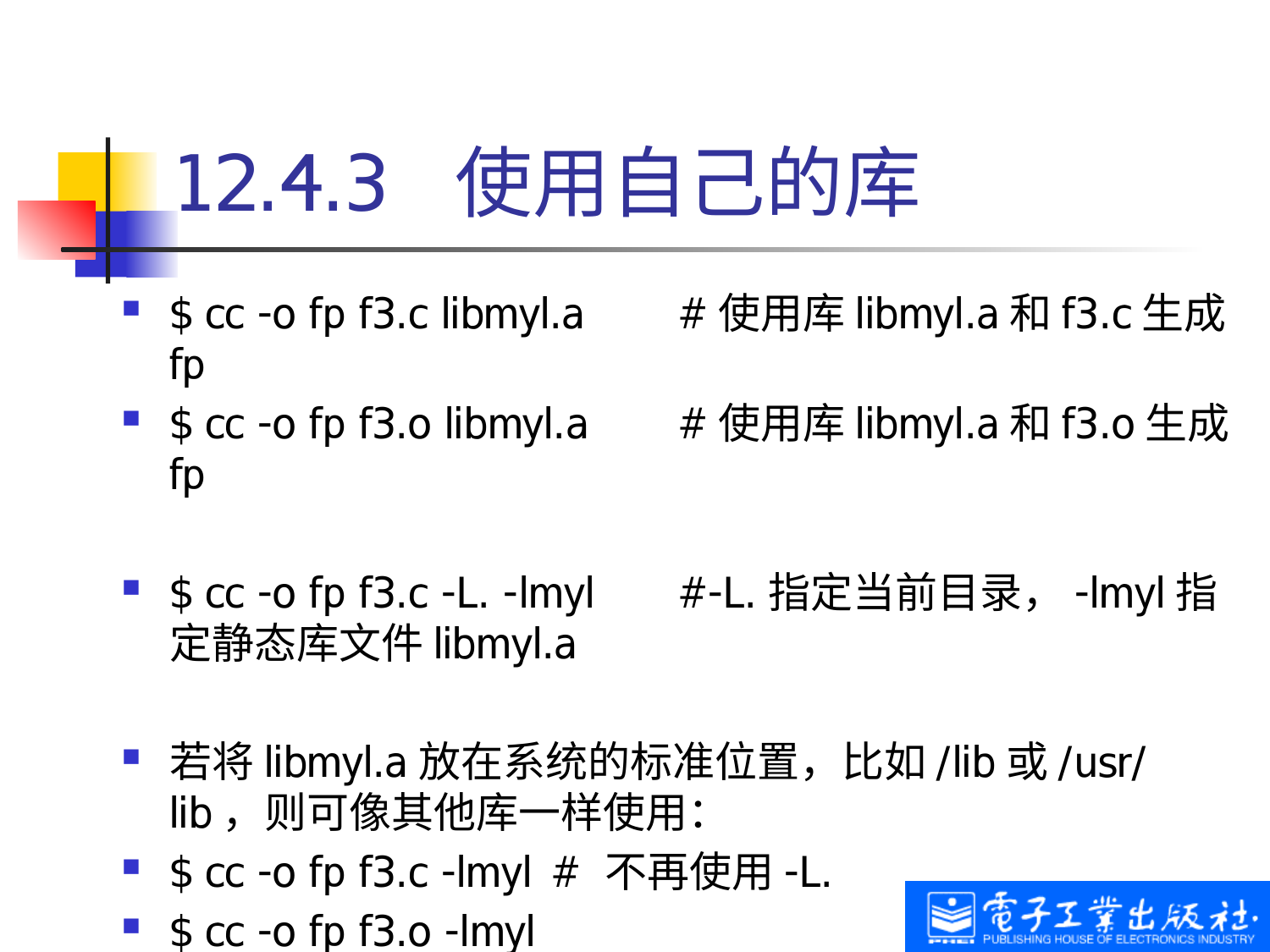

# 12.4.3  使用自己的库
$ cc -o fp f3.c libmyl.a 	#使用库libmyl.a和f3.c生成fp
$ cc -o fp f3.o libmyl.a 	#使用库libmyl.a和f3.o生成fp

$ cc -o fp f3.c -L. -lmyl 	#-L.指定当前目录，-lmyl指定静态库文件libmyl.a

若将libmyl.a放在系统的标准位置，比如/lib或/usr/lib，则可像其他库一样使用：
$ cc -o fp f3.c -lmyl 	# 不再使用-L.
$ cc -o fp f3.o -lmyl